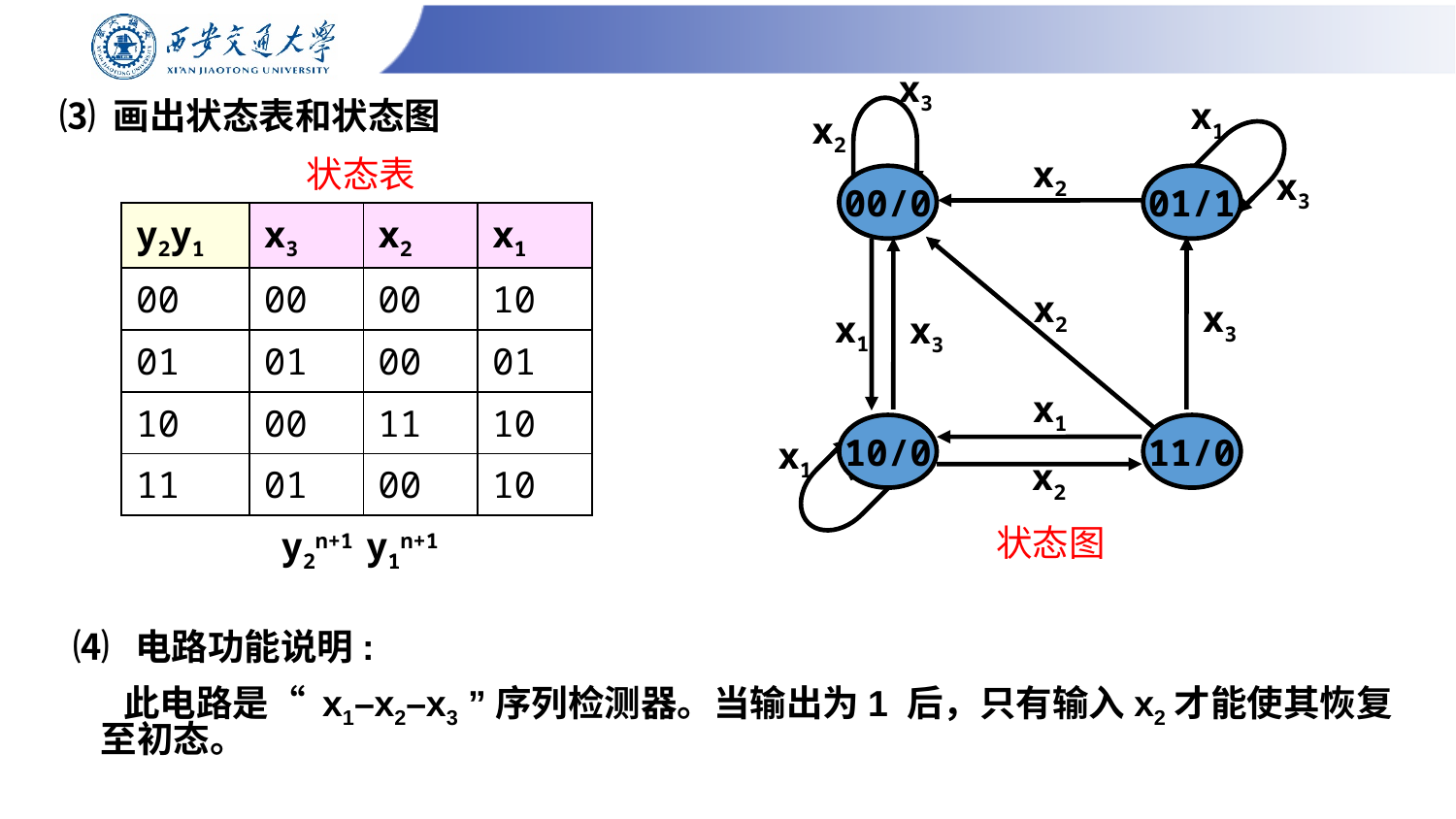

x3
 x1
 x2

 x2
 x3
00/0
01/1

 x2
 x3
 x1
 x3
 x1
10/0
11/0
 x1

 x2

# ⑶ 画出状态表和状态图
状态表
| y2y1 | x3 | x2 | x1 |
| --- | --- | --- | --- |
| 00 | 00 | 00 | 10 |
| 01 | 01 | 00 | 01 |
| 10 | 00 | 11 | 10 |
| 11 | 01 | 00 | 10 |
状态图
 y2n+1 y1n+1
⑷  电路功能说明:
     此电路是“ x1–x2–x3 ”序列检测器。当输出为1 后，只有输入x2才能使其恢复至初态。